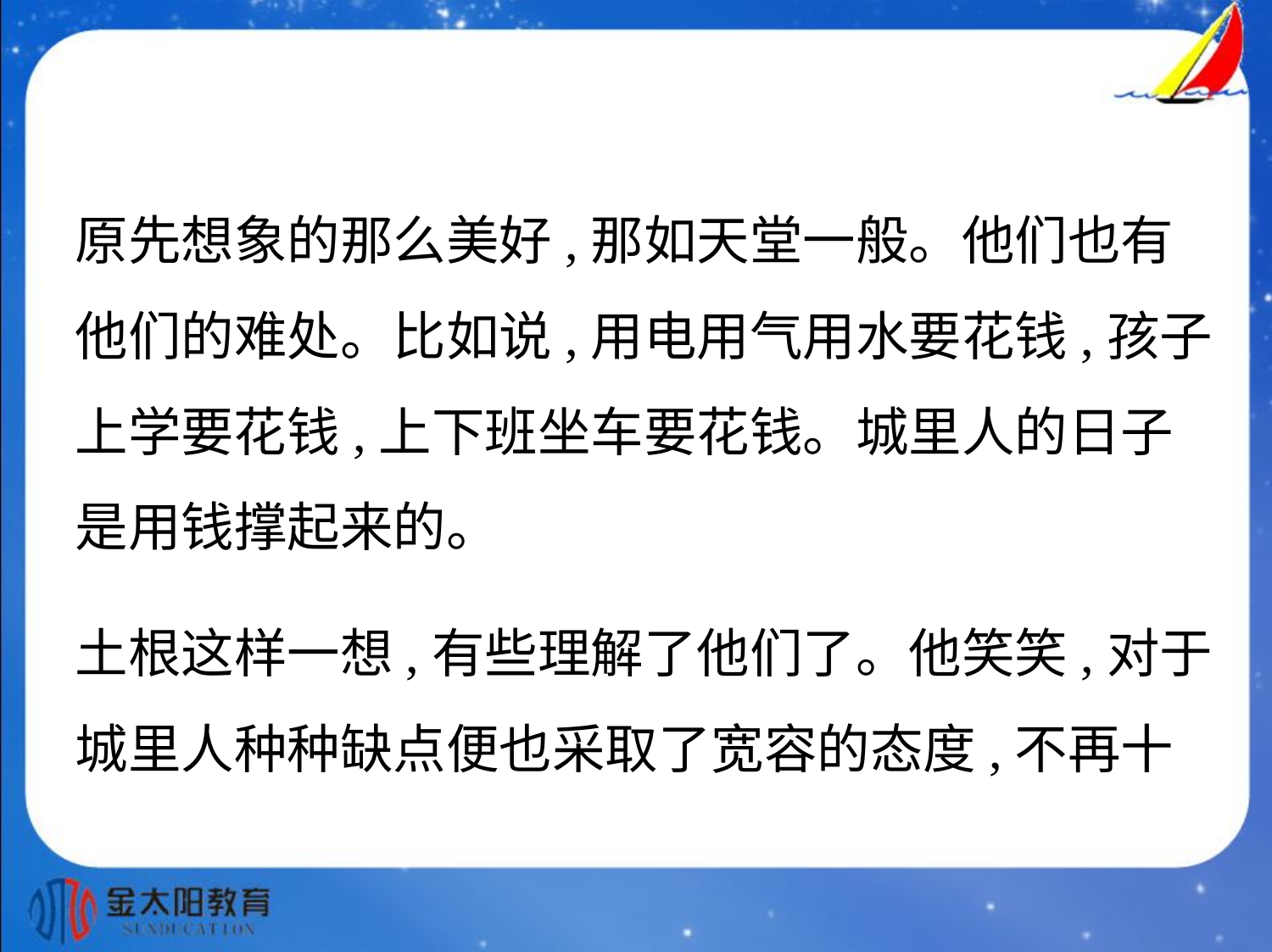

原先想象的那么美好,那如天堂一般。他们也有
他们的难处。比如说,用电用气用水要花钱,孩子
上学要花钱,上下班坐车要花钱。城里人的日子
是用钱撑起来的。
土根这样一想,有些理解了他们了。他笑笑,对于
城里人种种缺点便也采取了宽容的态度,不再十